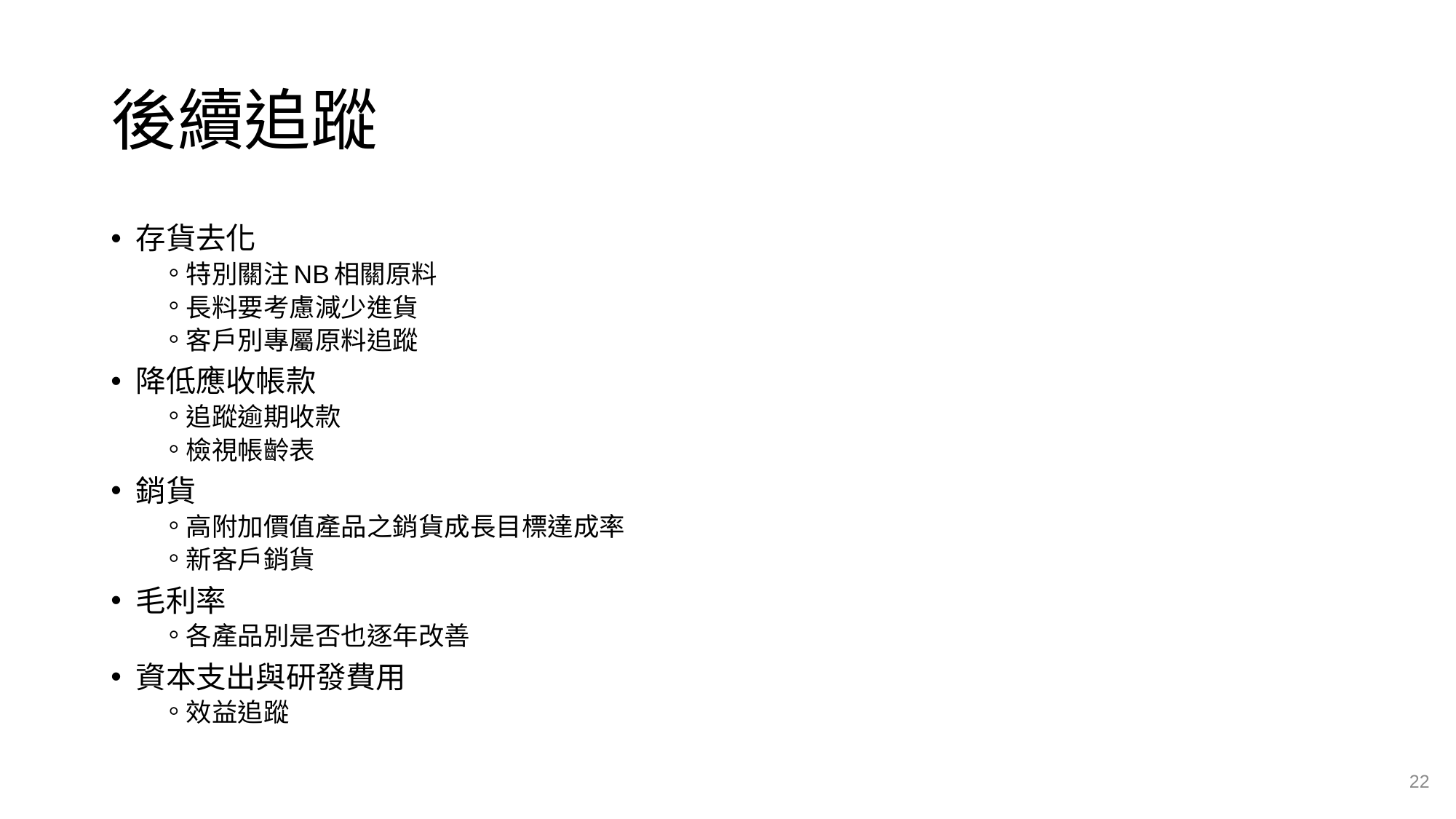

# 後續追蹤
存貨去化
特別關注NB相關原料
長料要考慮減少進貨
客戶別專屬原料追蹤
降低應收帳款
追蹤逾期收款
檢視帳齡表
銷貨
高附加價值產品之銷貨成長目標達成率
新客戶銷貨
毛利率
各產品別是否也逐年改善
資本支出與研發費用
效益追蹤

22